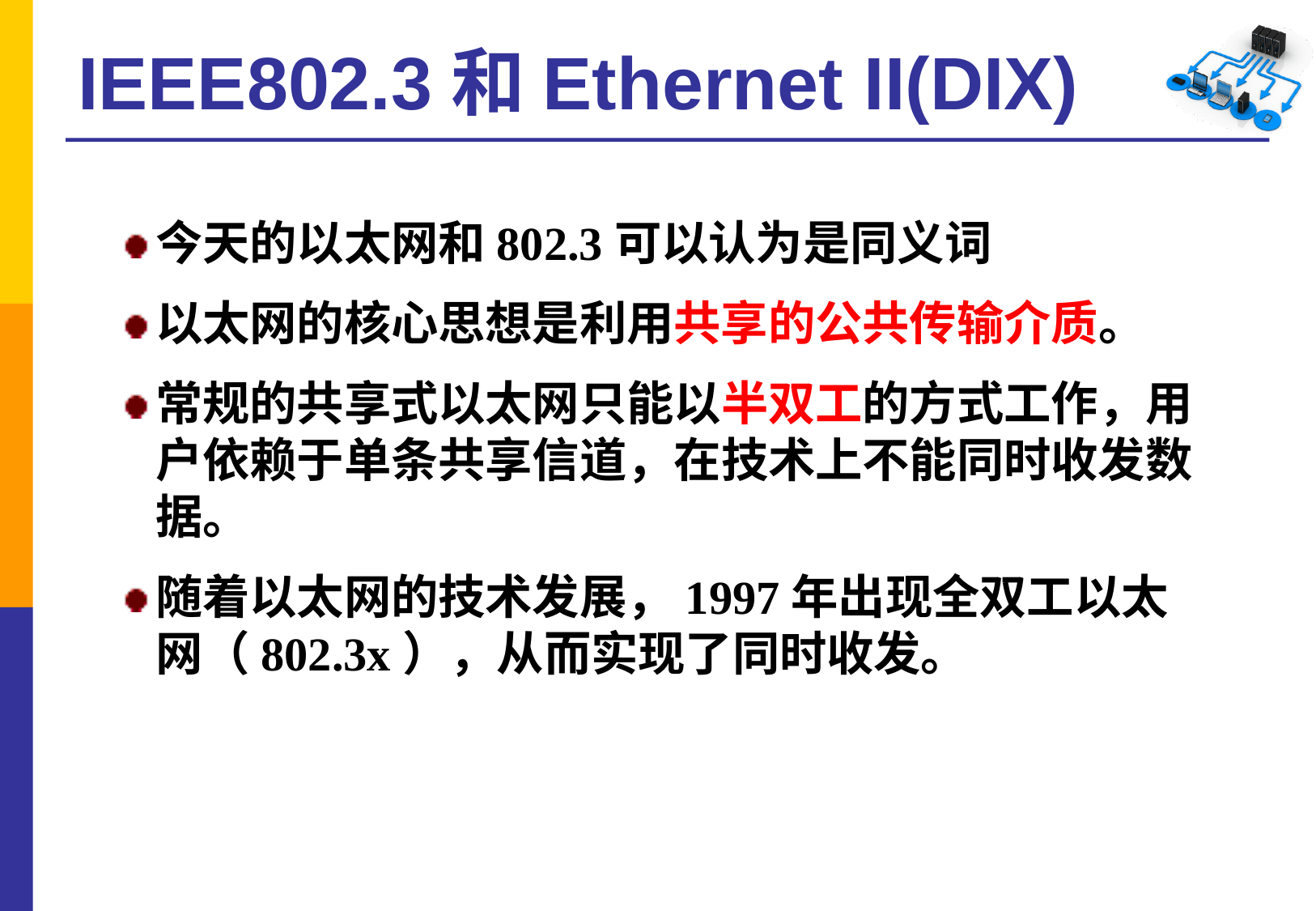

# IEEE802.3和Ethernet II(DIX)
今天的以太网和802.3可以认为是同义词
以太网的核心思想是利用共享的公共传输介质。
常规的共享式以太网只能以半双工的方式工作，用户依赖于单条共享信道，在技术上不能同时收发数据。
随着以太网的技术发展，1997年出现全双工以太网（802.3x），从而实现了同时收发。